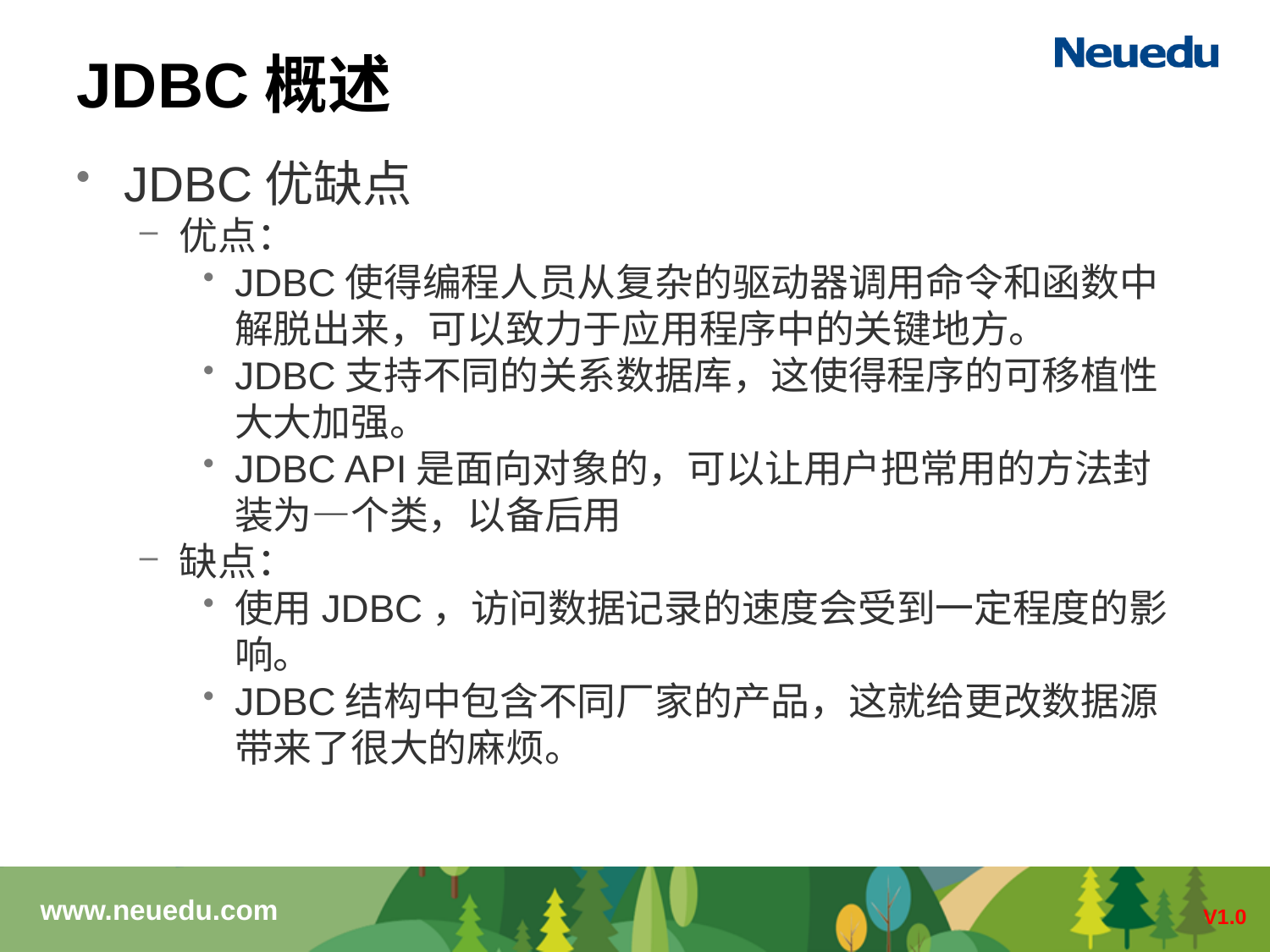

# JDBC概述
JDBC优缺点
优点：
JDBC使得编程人员从复杂的驱动器调用命令和函数中解脱出来，可以致力于应用程序中的关键地方。
JDBC支持不同的关系数据库，这使得程序的可移植性大大加强。
JDBC API是面向对象的，可以让用户把常用的方法封装为—个类，以备后用
缺点：
使用JDBC，访问数据记录的速度会受到一定程度的影响。
JDBC结构中包含不同厂家的产品，这就给更改数据源带来了很大的麻烦。